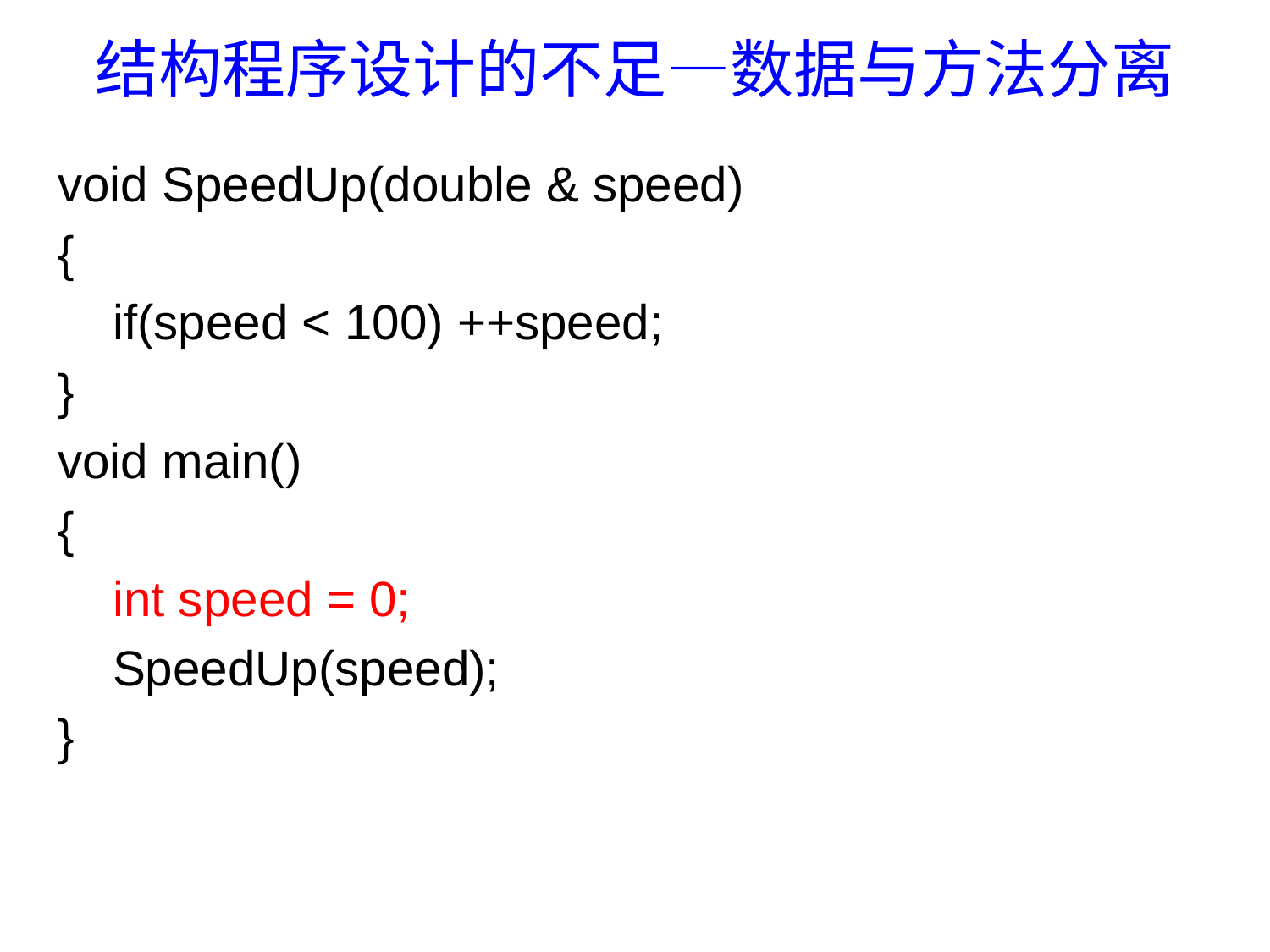

# 结构程序设计的不足—数据与方法分离
void SpeedUp(double & speed)
{
    if(speed < 100) ++speed;
}
void main()
{
    int speed = 0;
    SpeedUp(speed);
}